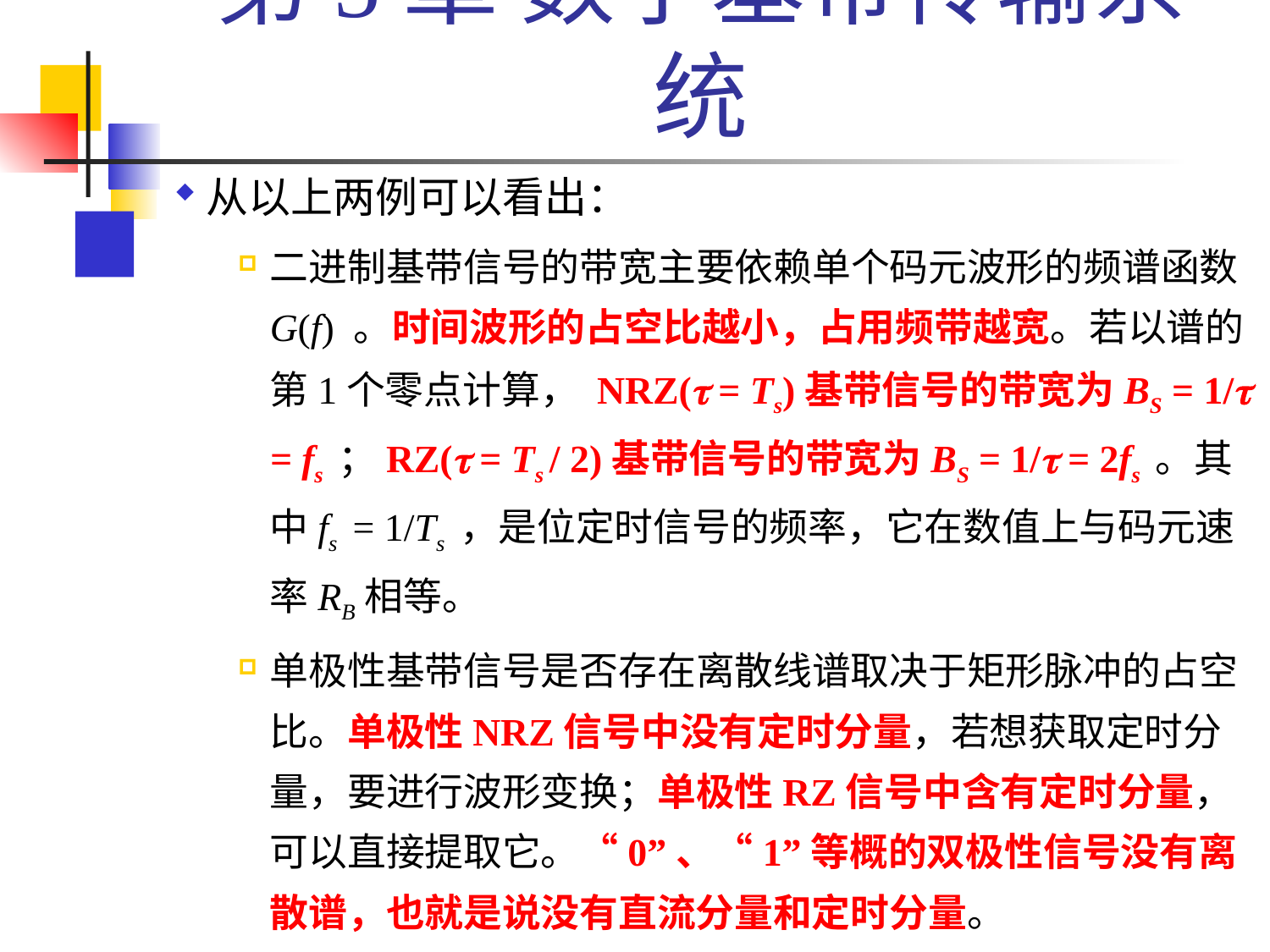

# 第5章 数字基带传输系统
从以上两例可以看出：
二进制基带信号的带宽主要依赖单个码元波形的频谱函数G(f) 。时间波形的占空比越小，占用频带越宽。若以谱的第1个零点计算， NRZ(τ = Ts)基带信号的带宽为BS = 1/τ = fs ；RZ(τ = Ts / 2)基带信号的带宽为BS = 1/τ = 2fs 。其中fs  = 1/Ts ，是位定时信号的频率，它在数值上与码元速率RB相等。
单极性基带信号是否存在离散线谱取决于矩形脉冲的占空比。单极性NRZ信号中没有定时分量，若想获取定时分量，要进行波形变换；单极性RZ信号中含有定时分量，可以直接提取它。“0”、“1”等概的双极性信号没有离散谱，也就是说没有直流分量和定时分量。

18